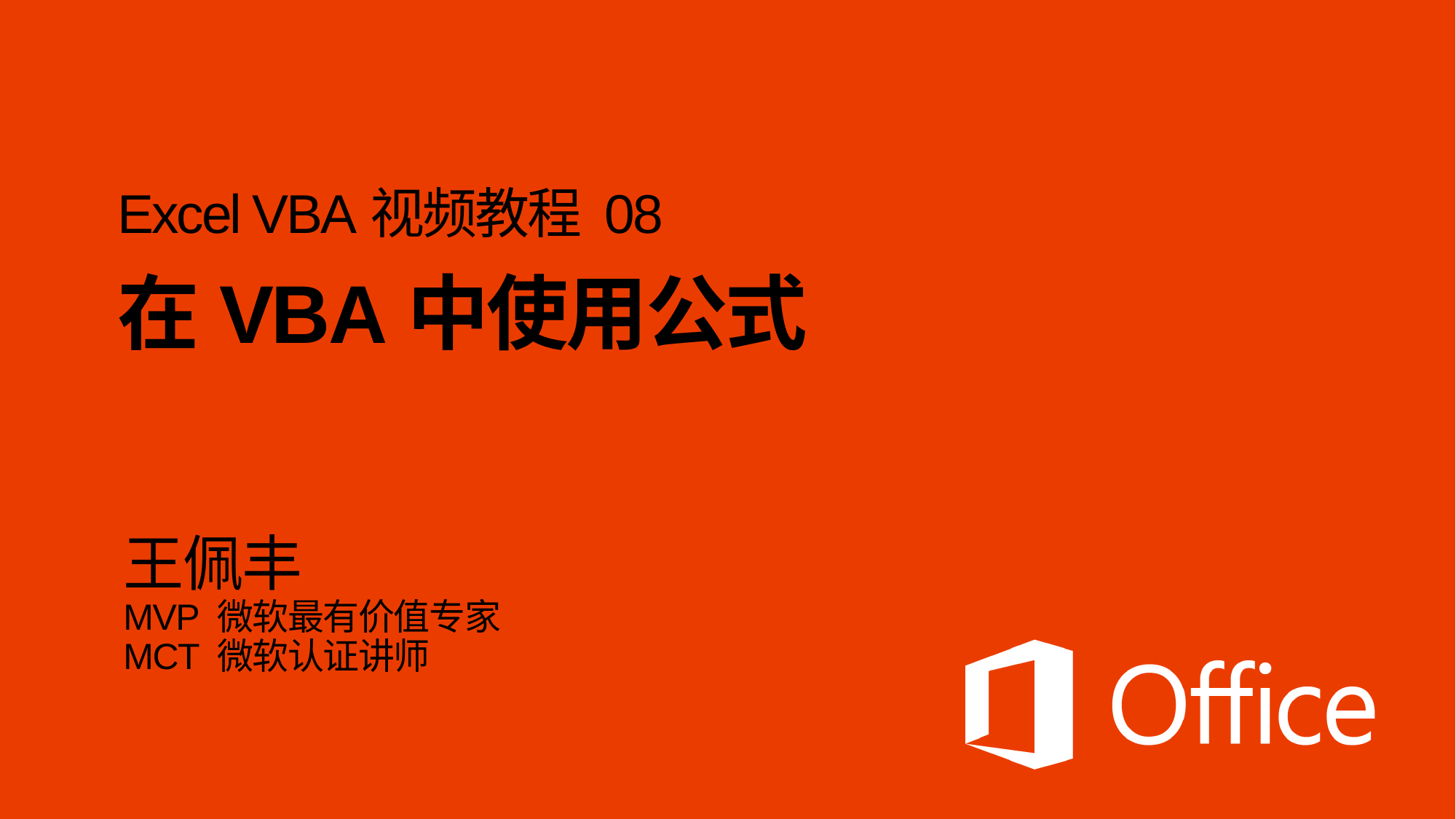

# Excel VBA视频教程 08 在VBA中使用公式
王佩丰
MVP 微软最有价值专家
MCT 微软认证讲师